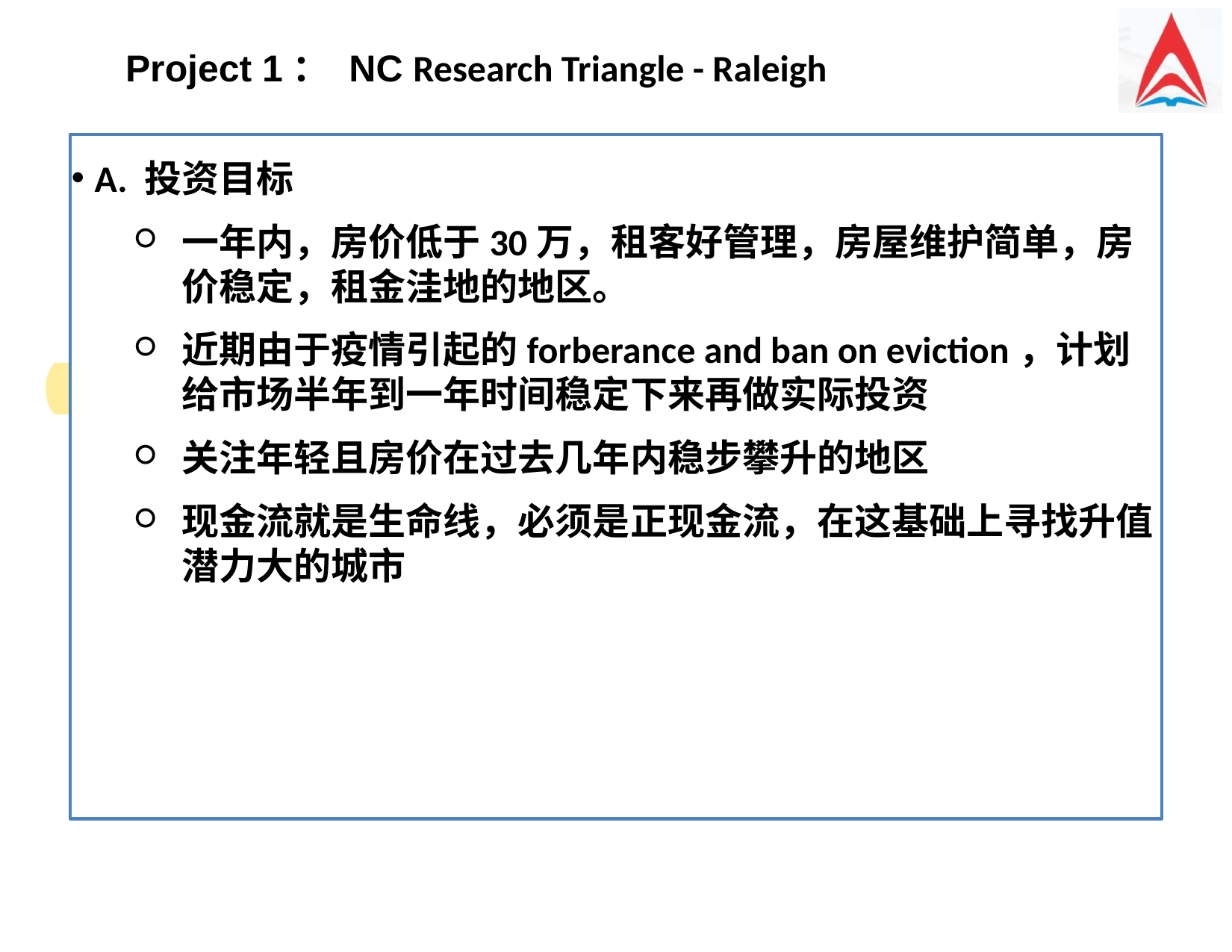

# Project 1： NC Research Triangle - Raleigh
A. 投资目标
一年内，房价低于30万，租客好管理，房屋维护简单，房价稳定，租金洼地的地区。
近期由于疫情引起的forberance and ban on eviction，计划给市场半年到一年时间稳定下来再做实际投资
关注年轻且房价在过去几年内稳步攀升的地区
现金流就是生命线，必须是正现金流，在这基础上寻找升值潜力大的城市